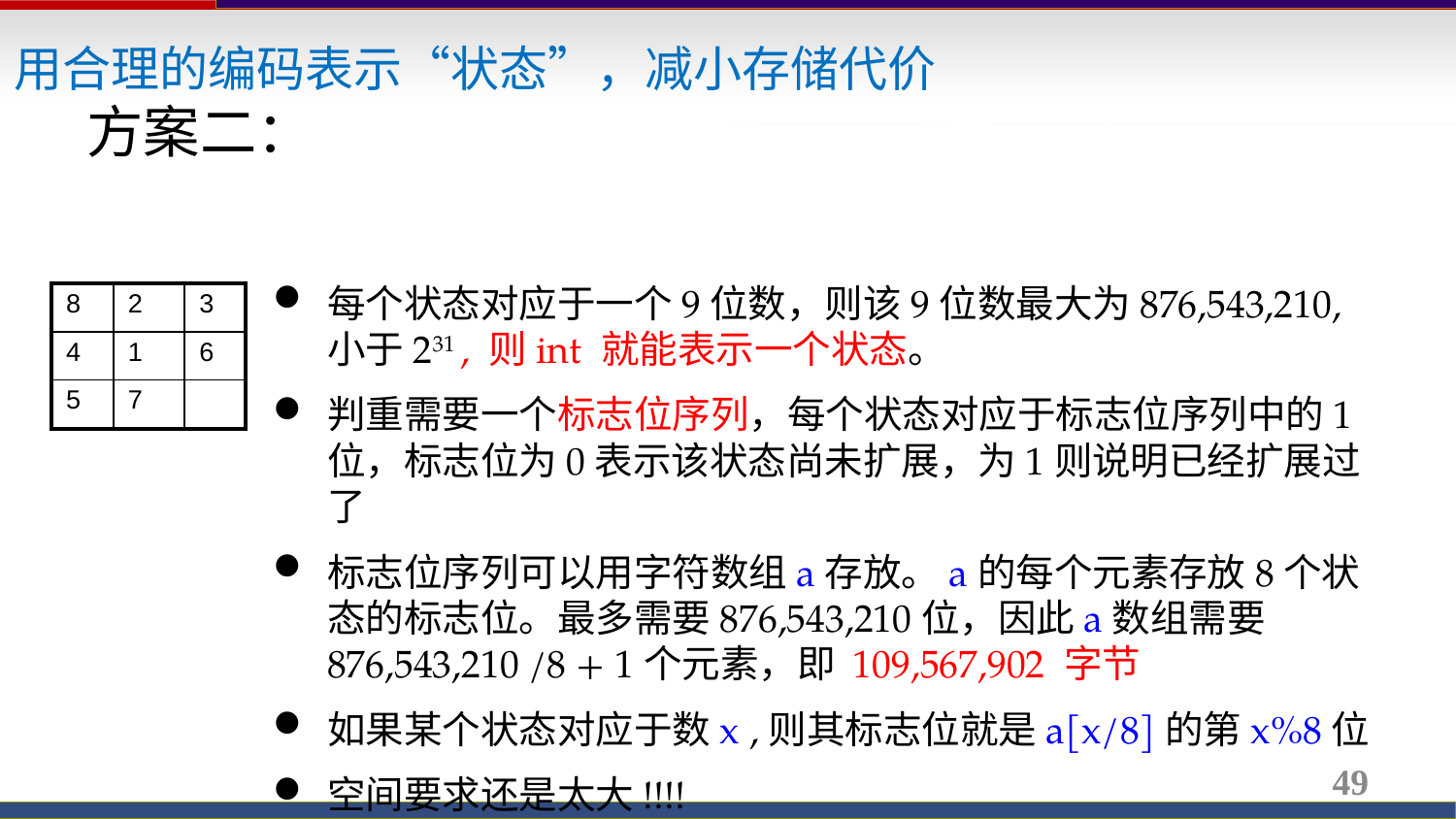

用合理的编码表示“状态”，减小存储代价
方案二：
每个状态对应于一个9位数，则该9位数最大为876,543,210,  小于231 , 则int 就能表示一个状态。
判重需要一个标志位序列，每个状态对应于标志位序列中的1位，标志位为0表示该状态尚未扩展，为1则说明已经扩展过了
标志位序列可以用字符数组a存放。a的每个元素存放8个状态的标志位。最多需要876,543,210位，因此a数组需要876,543,210 /8 + 1个元素，即 109,567,902 字节
如果某个状态对应于数x ,则其标志位就是a[x/8]的第x%8位
空间要求还是太大!!!!
| 8 | 2 | 3 |
| --- | --- | --- |
| 4 | 1 | 6 |
| 5 | 7 |  |